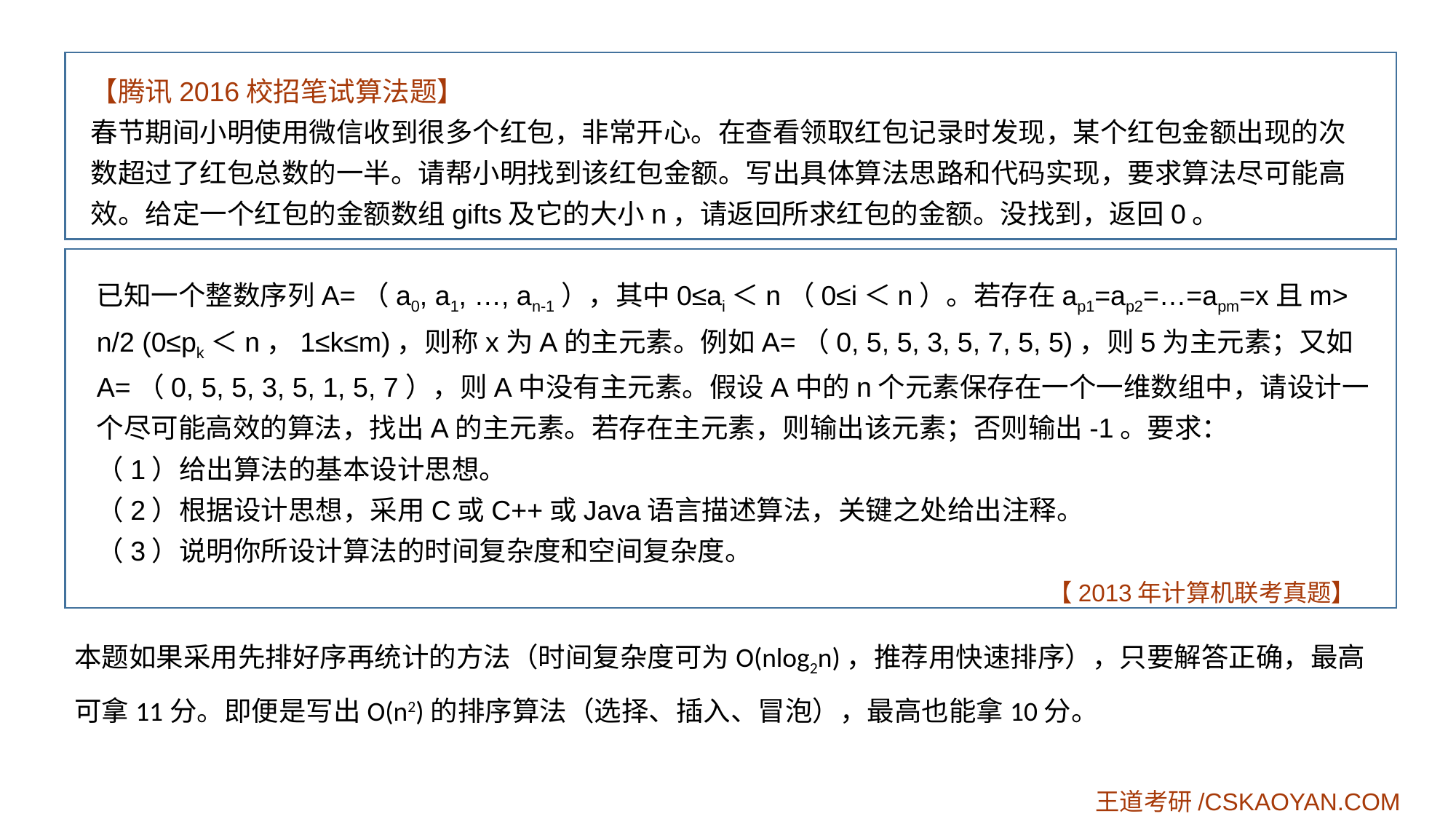

【腾讯2016校招笔试算法题】
春节期间小明使用微信收到很多个红包，非常开心。在查看领取红包记录时发现，某个红包金额出现的次数超过了红包总数的一半。请帮小明找到该红包金额。写出具体算法思路和代码实现，要求算法尽可能高效。给定一个红包的金额数组gifts及它的大小n，请返回所求红包的金额。没找到，返回0。

已知一个整数序列A=（a0, a1, …, an-1），其中0≤ai＜n（0≤i＜n）。若存在ap1=ap2=…=apm=x且m> n/2 (0≤pk＜n，1≤k≤m)，则称x为A的主元素。例如A=（0, 5, 5, 3, 5, 7, 5, 5)，则5为主元素；又如A=（0, 5, 5, 3, 5, 1, 5, 7），则A中没有主元素。假设A中的n个元素保存在一个一维数组中，请设计一个尽可能高效的算法，找出A的主元素。若存在主元素，则输出该元素；否则输出-1。要求：
（1）给出算法的基本设计思想。
（2）根据设计思想，采用C或C++或Java语言描述算法，关键之处给出注释。
（3）说明你所设计算法的时间复杂度和空间复杂度。
								   	     【2013年计算机联考真题】
本题如果采用先排好序再统计的方法（时间复杂度可为O(nlog2n)，推荐用快速排序），只要解答正确，最高可拿11分。即便是写出O(n2)的排序算法（选择、插入、冒泡），最高也能拿10分。
王道考研/CSKAOYAN.COM